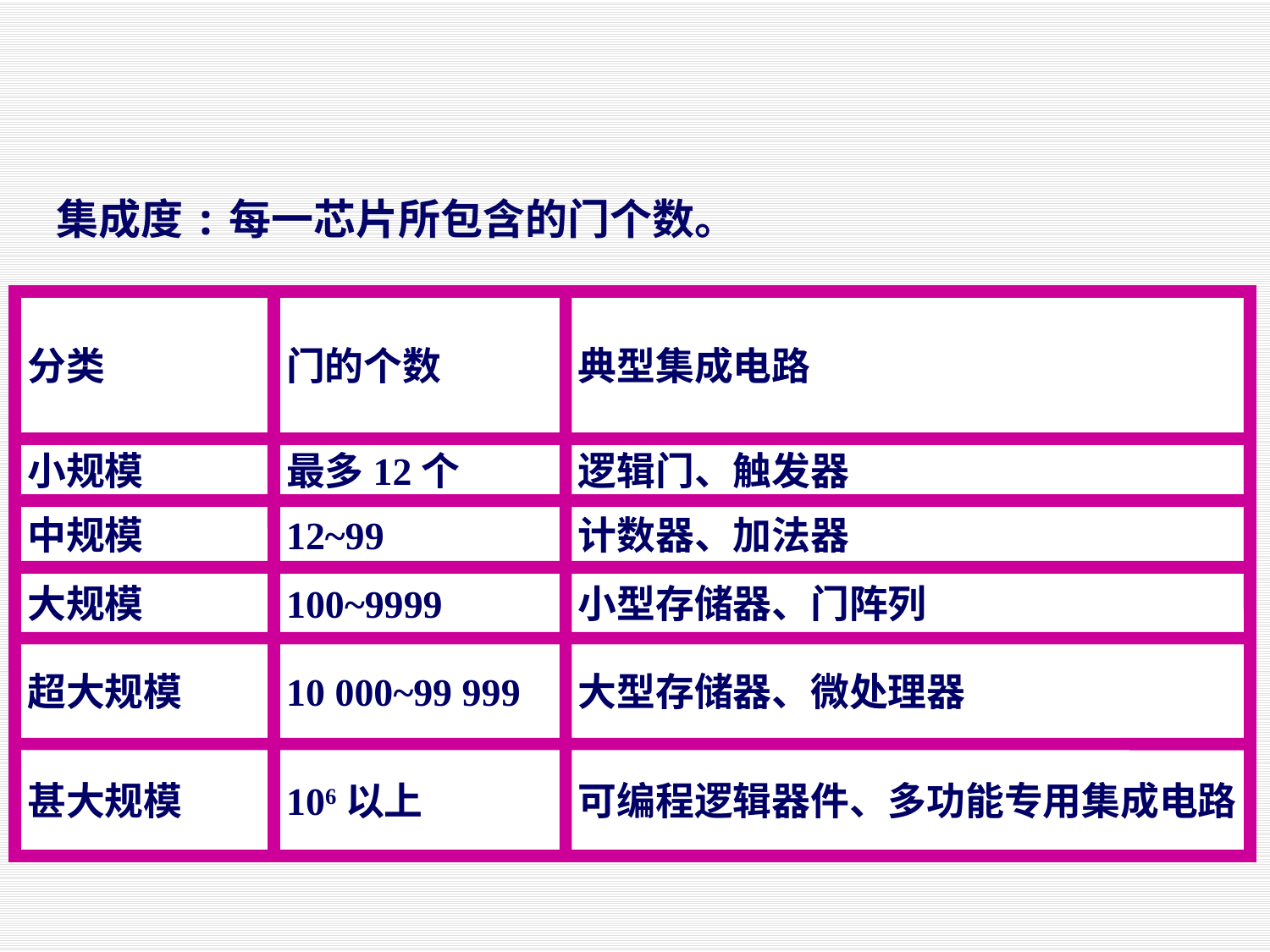

集成度:每一芯片所包含的门个数。
分类

门的个数

典型集成电路

小规模

最多12个
逻辑门、触发器
中规模

12~99
计数器、加法器
大规模

100~9999
小型存储器、门阵列
超大规模

10 000~99 999
大型存储器、微处理器
甚大规模

106以上
可编程逻辑器件、多功能专用集成电路